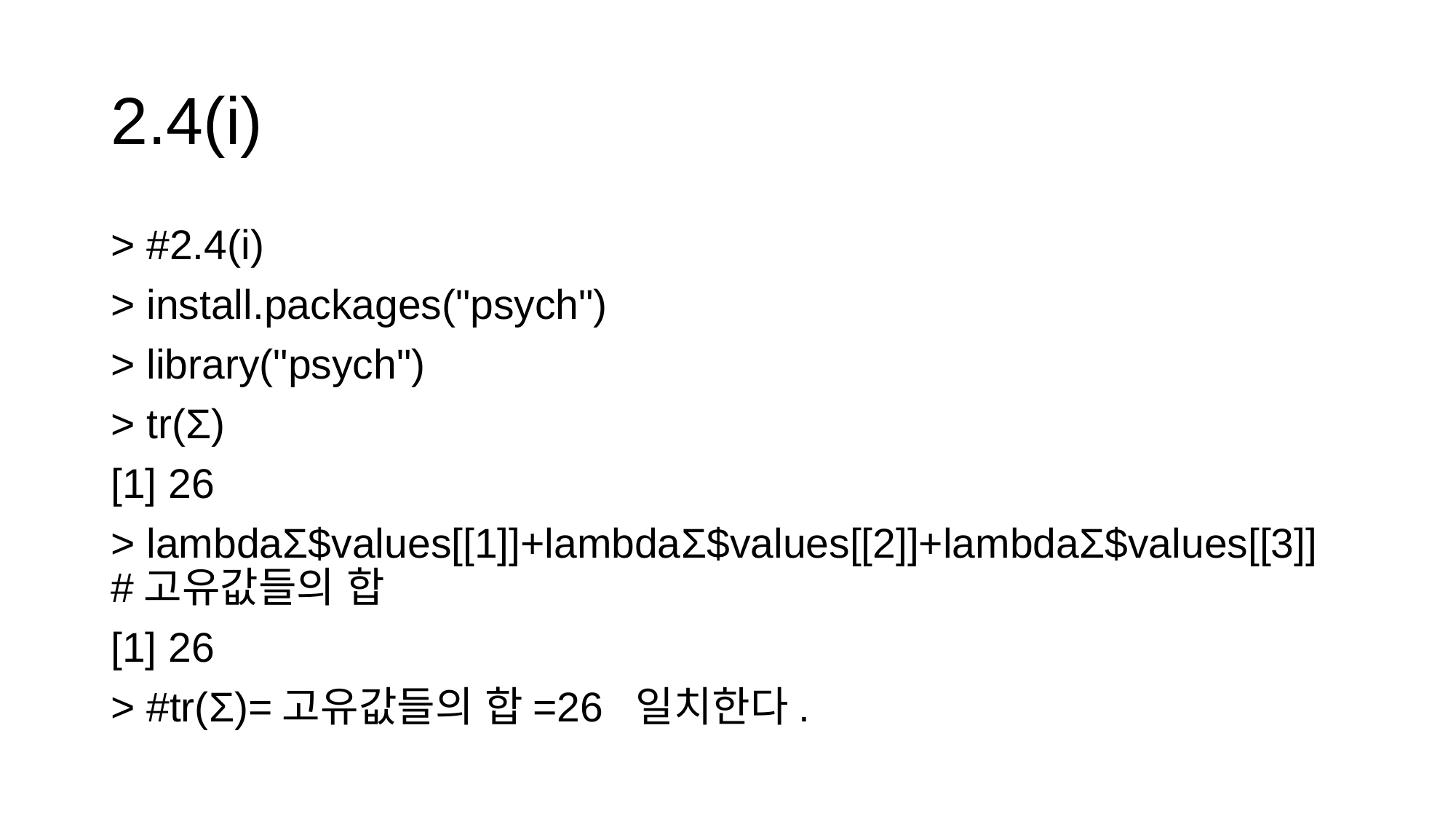

# 2.4(i)
> #2.4(i)
> install.packages("psych")
> library("psych")
> tr(Σ)
[1] 26
> lambdaΣ$values[[1]]+lambdaΣ$values[[2]]+lambdaΣ$values[[3]]   #고유값들의 합
[1] 26
> #tr(Σ)=고유값들의 합=26  일치한다.